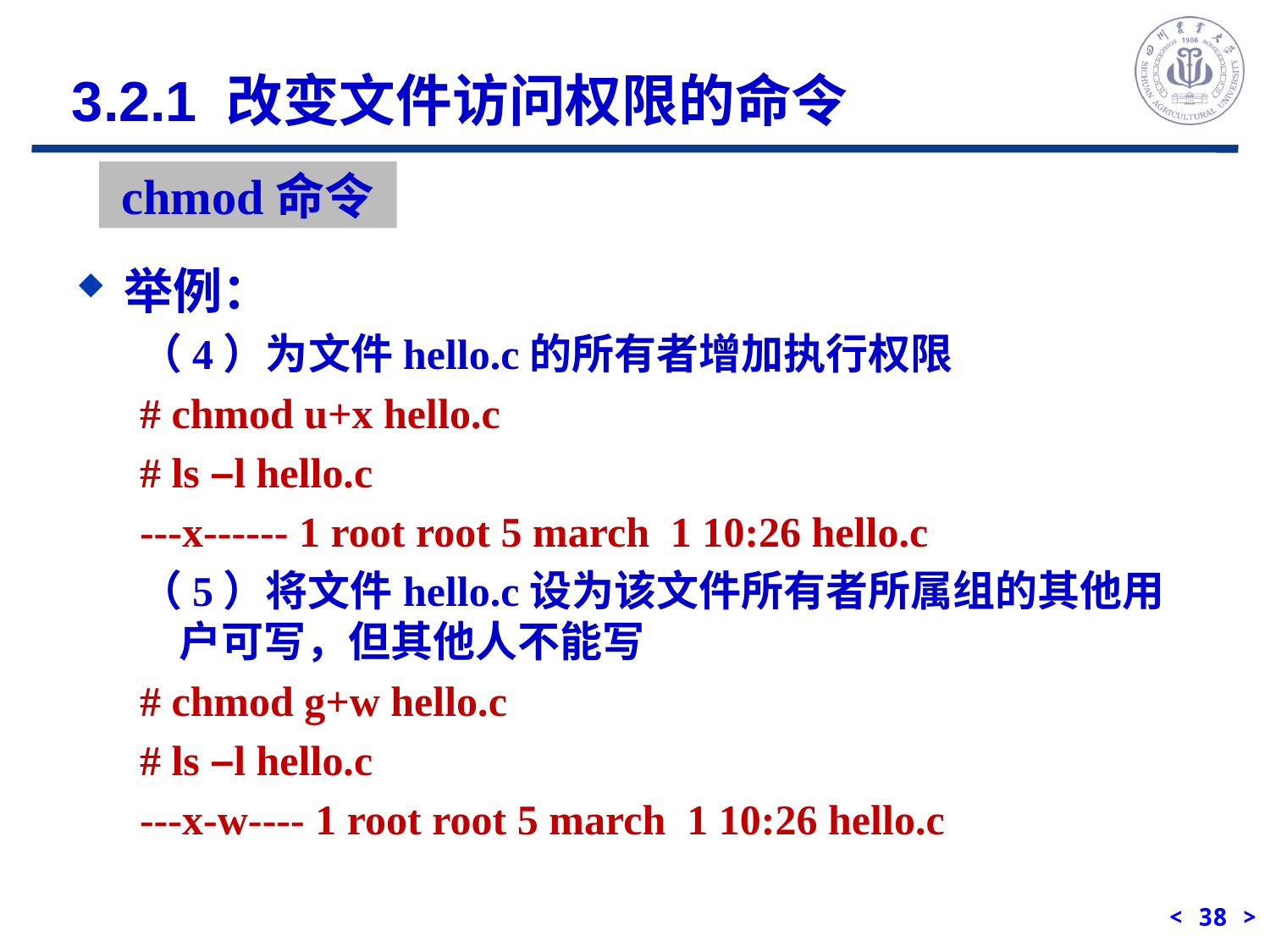

3.2.1 改变文件访问权限的命令
chmod命令
举例：
（4）为文件hello.c的所有者增加执行权限
# chmod u+x hello.c
# ls –l hello.c
---x------ 1 root root 5 march  1 10:26 hello.c
（5）将文件hello.c设为该文件所有者所属组的其他用户可写，但其他人不能写
# chmod g+w hello.c
# ls –l hello.c
---x-w---- 1 root root 5 march  1 10:26 hello.c